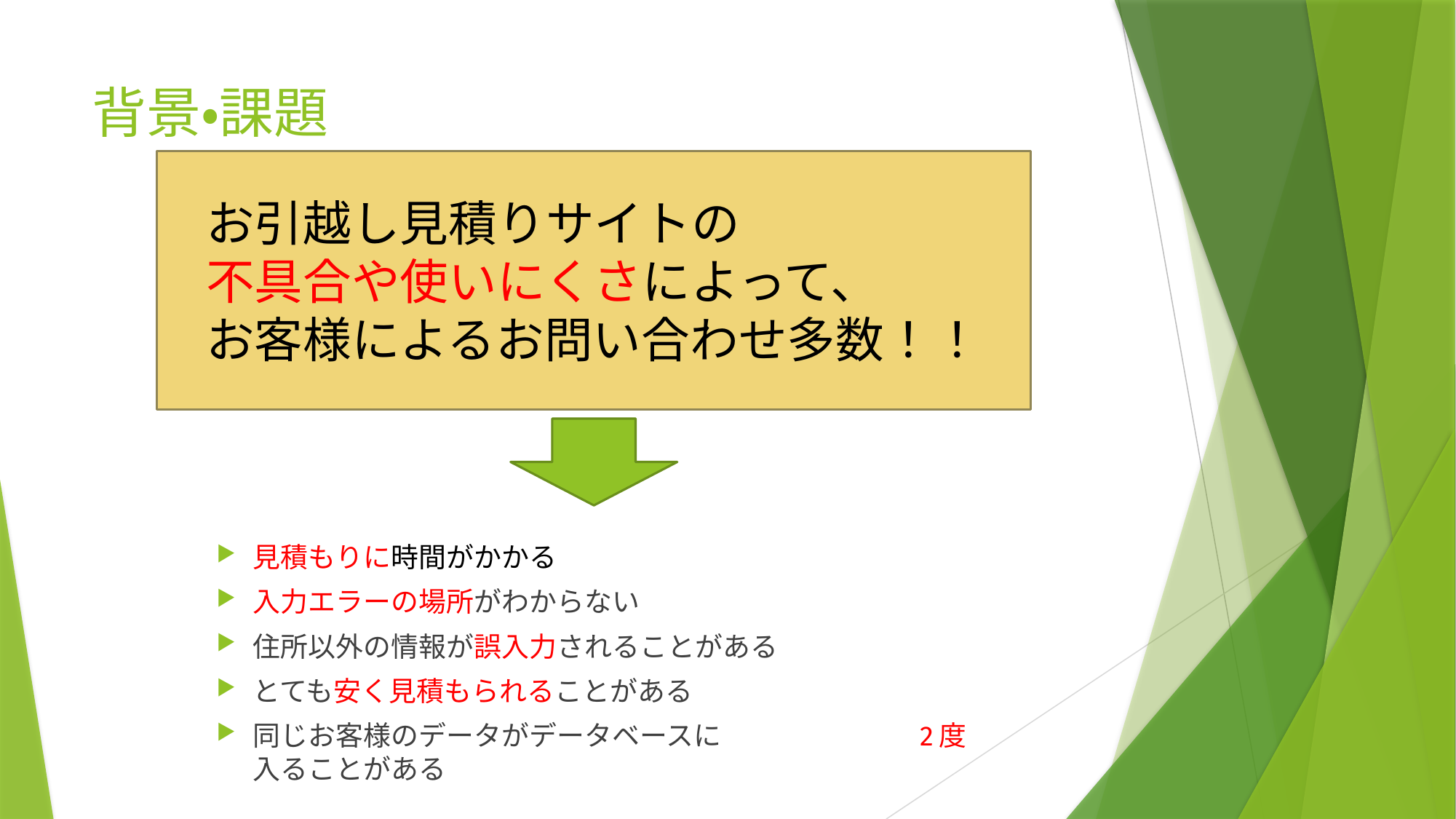

# 背景・課題
お引越し見積りサイトの
不具合や使いにくさによって、
お客様によるお問い合わせ多数！！

見積もりに時間がかかる
入力エラーの場所がわからない
住所以外の情報が誤入力されることがある
とても安く見積もられることがある
同じお客様のデータがデータベースに　　　　　　　2度入ることがある